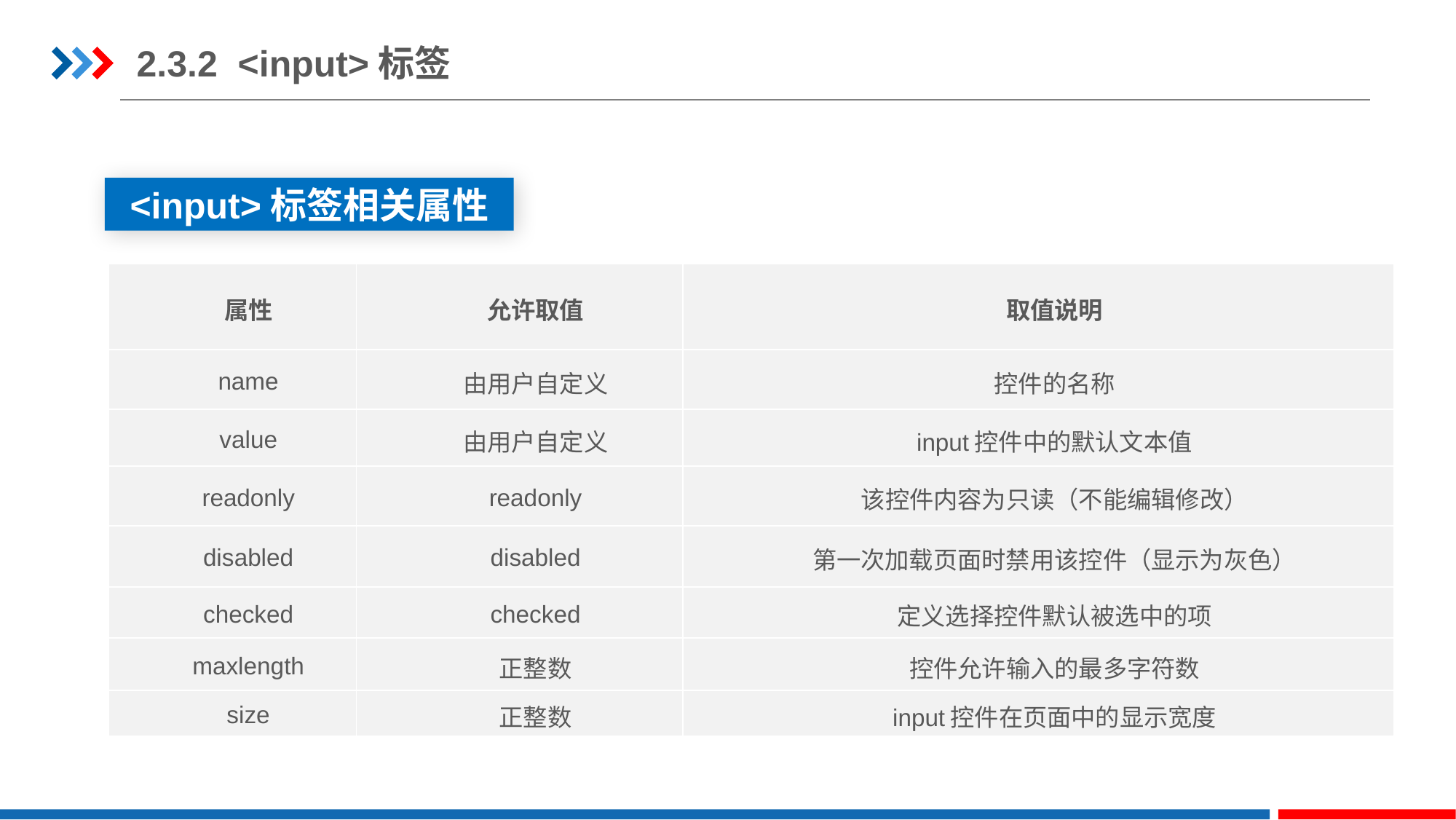

2.3.2  <input>标签
<input>标签相关属性
| 属性 | 允许取值 | 取值说明 |
| --- | --- | --- |
| name | 由用户自定义 | 控件的名称 |
| value | 由用户自定义 | input控件中的默认文本值 |
| readonly | readonly | 该控件内容为只读（不能编辑修改） |
| disabled | disabled | 第一次加载页面时禁用该控件（显示为灰色） |
| checked | checked | 定义选择控件默认被选中的项 |
| maxlength | 正整数 | 控件允许输入的最多字符数 |
| size | 正整数 | input控件在页面中的显示宽度 |